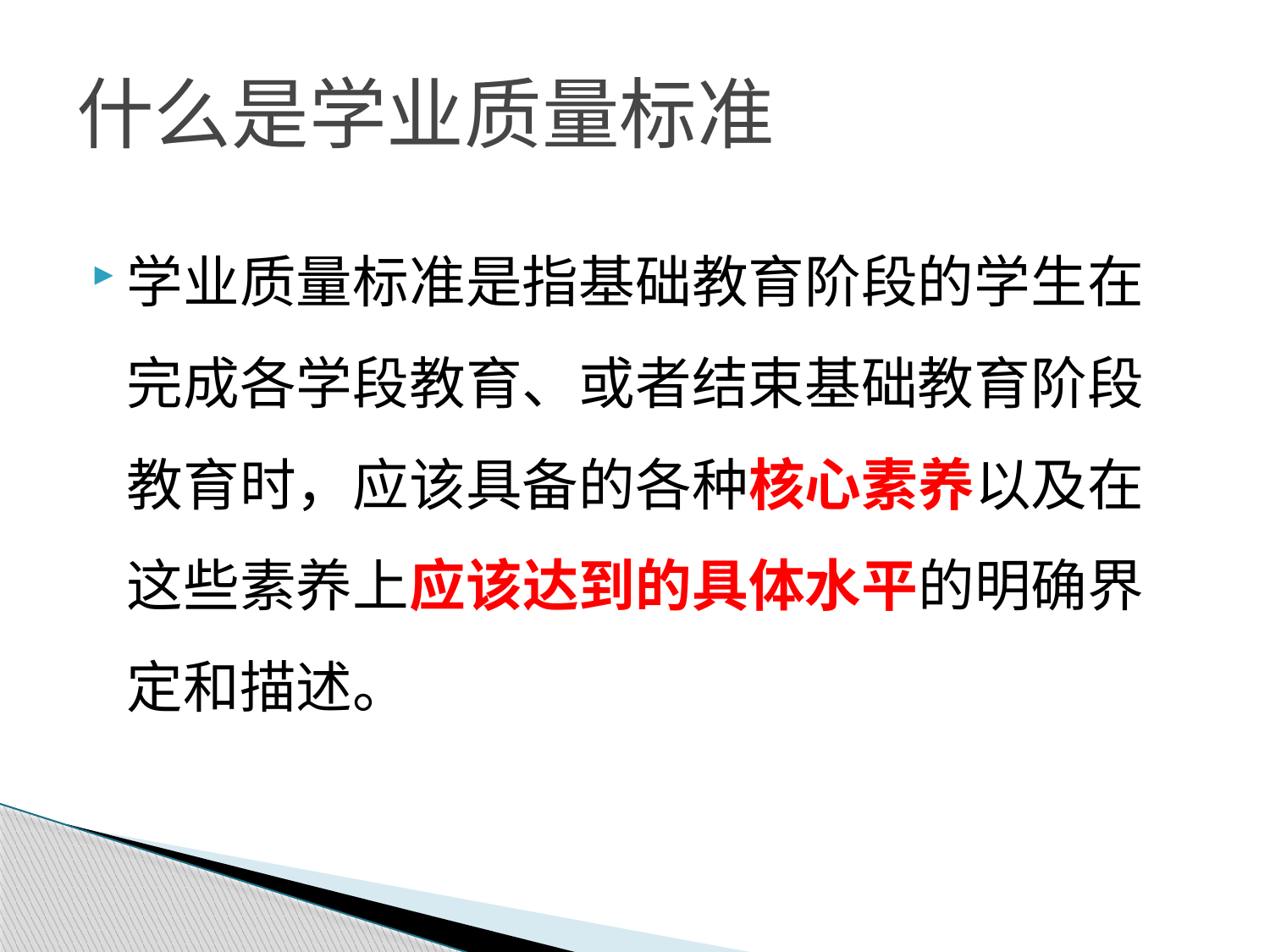

# 什么是学业质量标准
学业质量标准是指基础教育阶段的学生在完成各学段教育、或者结束基础教育阶段教育时，应该具备的各种核心素养以及在这些素养上应该达到的具体水平的明确界定和描述。